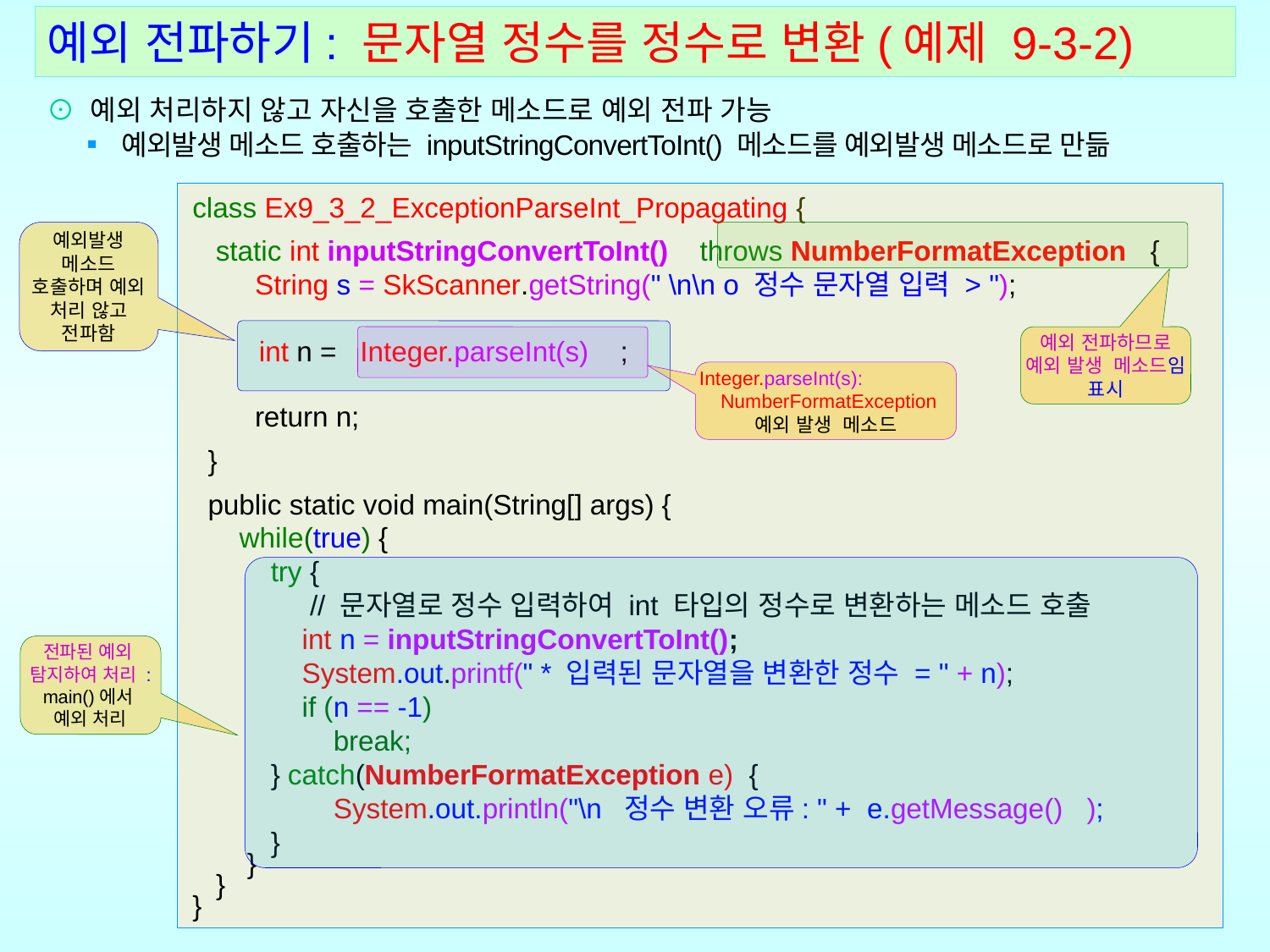

예외 전파하기: 문자열 정수를 정수로 변환(예제 9-3-2)
⊙ 예외 처리하지 않고 자신을 호출한 메소드로 예외 전파 가능
    ▪ 예외발생 메소드 호출하는 inputStringConvertToInt() 메소드를 예외발생 메소드로 만듦
class Ex9_3_2_ExceptionParseInt_Propagating {
    static int inputStringConvertToInt()    throws NumberFormatException   {
        String s = SkScanner.getString(" \n\n o 정수 문자열 입력 > ");

         return n;
   }
   public static void main(String[] args) {
      while(true) {
          try {
               // 문자열로 정수 입력하여 int 타입의 정수로 변환하는 메소드 호출
              int n = inputStringConvertToInt();
              System.out.printf(" * 입력된 문자열을 변환한 정수 = " + n);
              if (n == -1)
                  break;
          } catch(NumberFormatException e)  {
                  System.out.println("\n  정수 변환 오류: " +  e.getMessage()   );
          }
       }
   }
}
예외발생 메소드 호출하며 예외 처리 않고
전파함

int n =   Integer.parseInt(s)    ;

예외 전파하므로 예외 발생  메소드임 표시
Integer.parseInt(s):
 NumberFormatException 예외 발생  메소드

전파된 예외
탐지하여 처리 :
main()에서
예외 처리